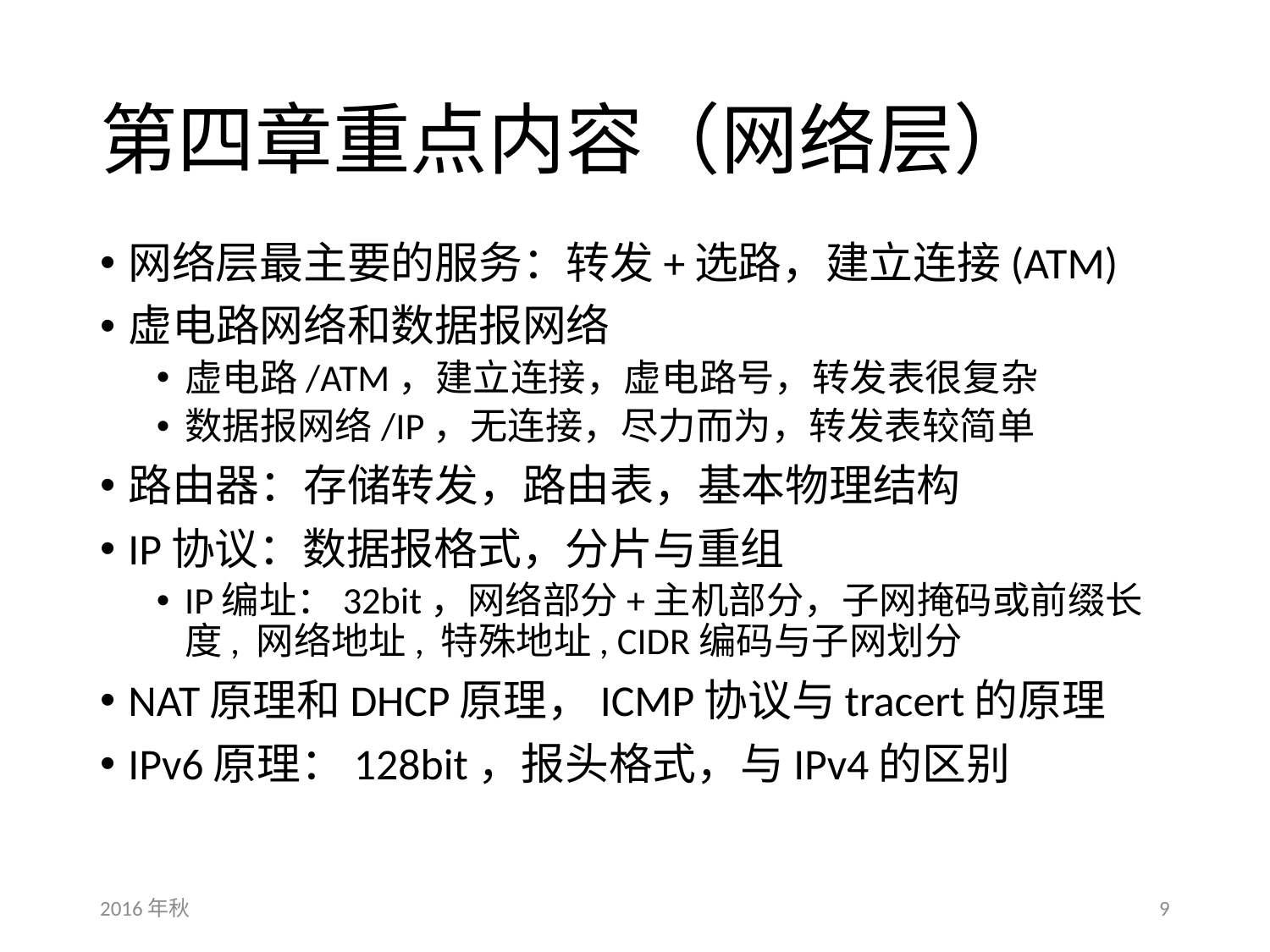

# 第四章重点内容（网络层）
网络层最主要的服务：转发+选路，建立连接(ATM)
虚电路网络和数据报网络
虚电路/ATM，建立连接，虚电路号，转发表很复杂
数据报网络/IP，无连接，尽力而为，转发表较简单
路由器：存储转发，路由表，基本物理结构
IP协议：数据报格式，分片与重组
IP编址：32bit，网络部分+主机部分，子网掩码或前缀长度, 网络地址, 特殊地址, CIDR编码与子网划分
NAT原理和DHCP原理，ICMP协议与tracert的原理
IPv6原理：128bit，报头格式，与IPv4的区别

2016年秋
9